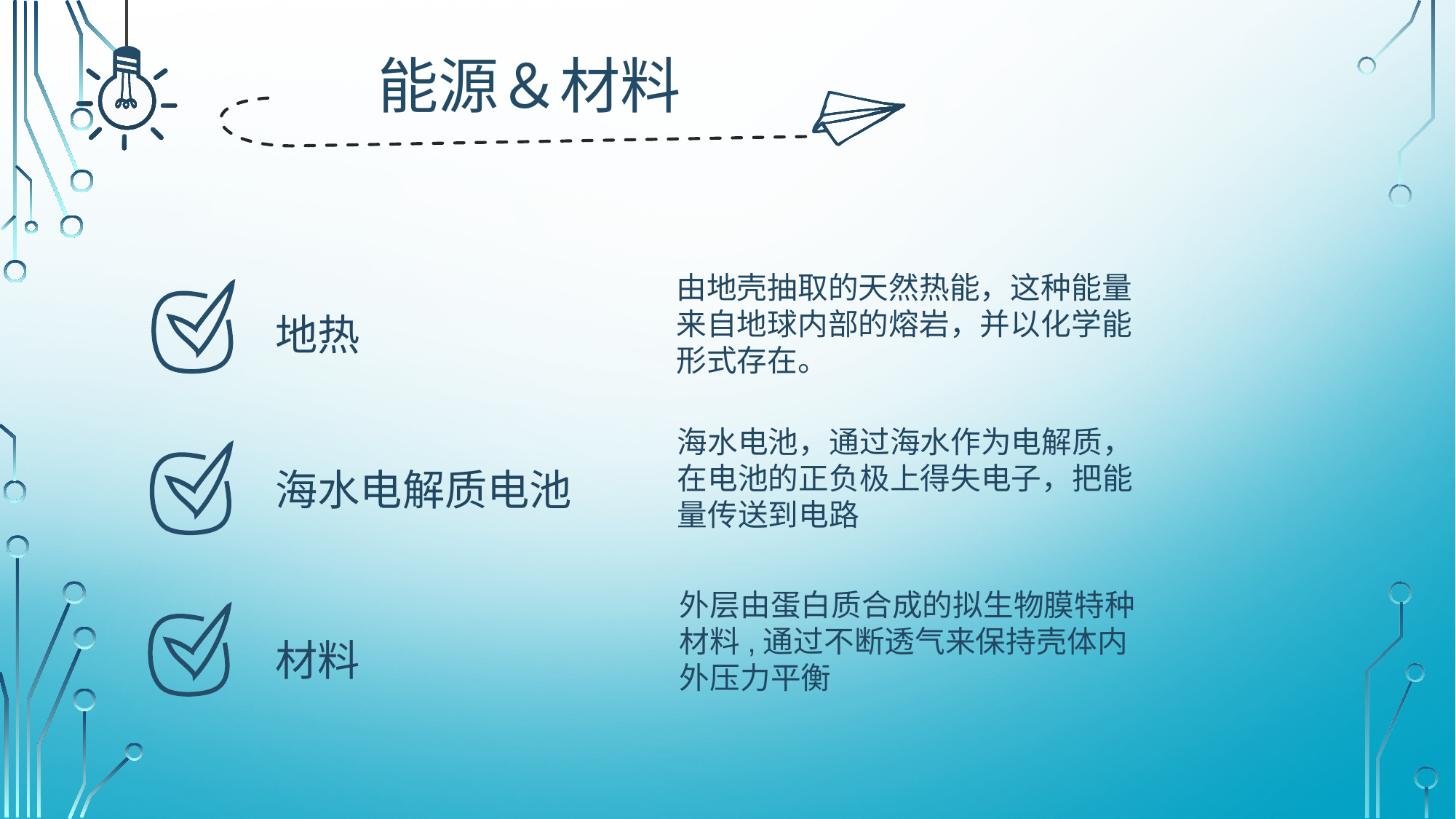

能源＆材料

由地壳抽取的天然热能，这种能量来自地球内部的熔岩，并以化学能形式存在。

地热
海水电池，通过海水作为电解质，在电池的正负极上得失电子，把能量传送到电路

海水电解质电池
外层由蛋白质合成的拟生物膜特种材料,通过不断透气来保持壳体内外压力平衡

材料